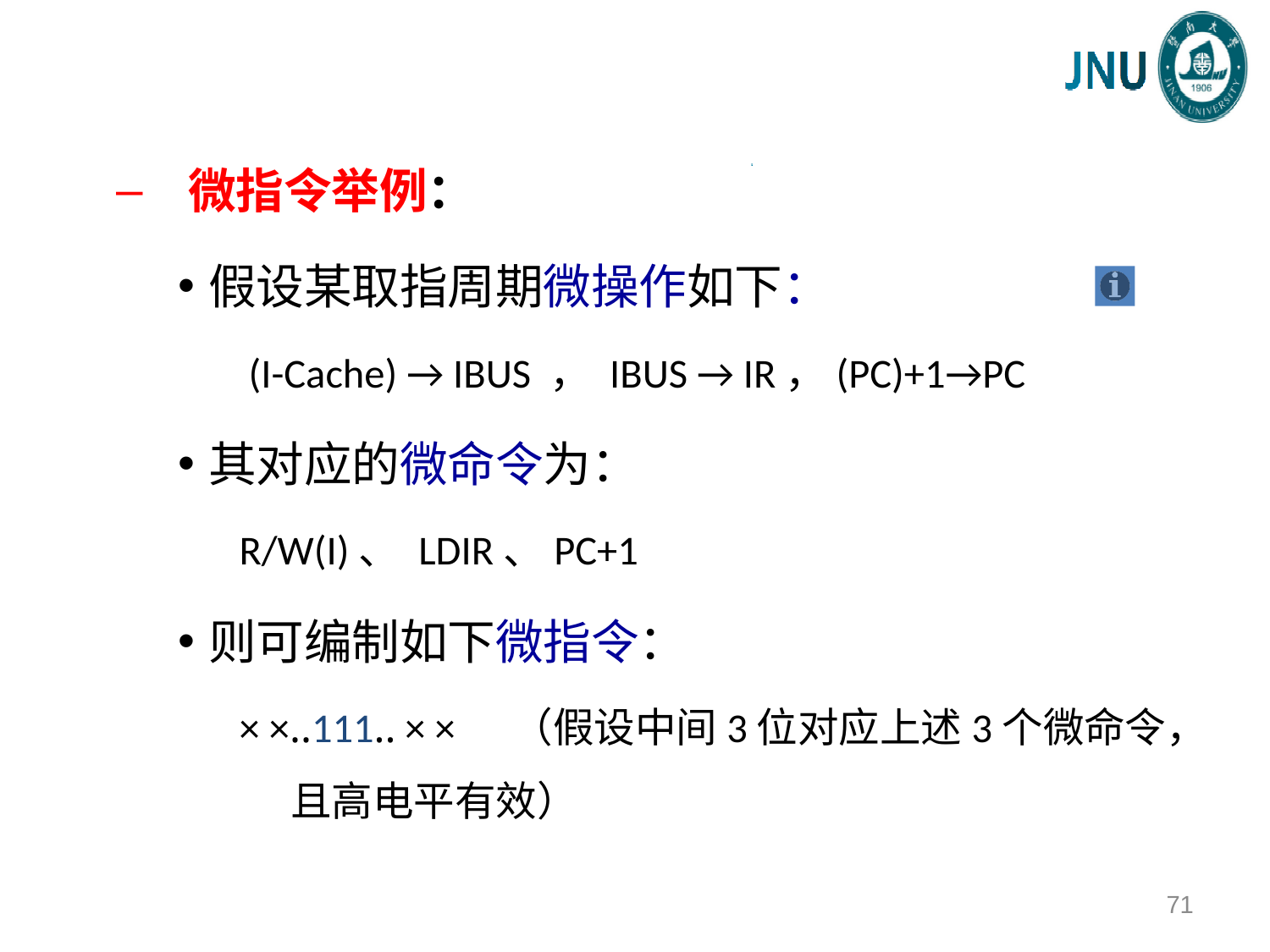

微指令举例：
假设某取指周期微操作如下：
 (I-Cache) → IBUS ， IBUS → IR，(PC)+1→PC
其对应的微命令为：
R/W(I)、 LDIR、PC+1
则可编制如下微指令：
× ×‥111‥ × ×     （假设中间3位对应上述3个微命令，且高电平有效）

71